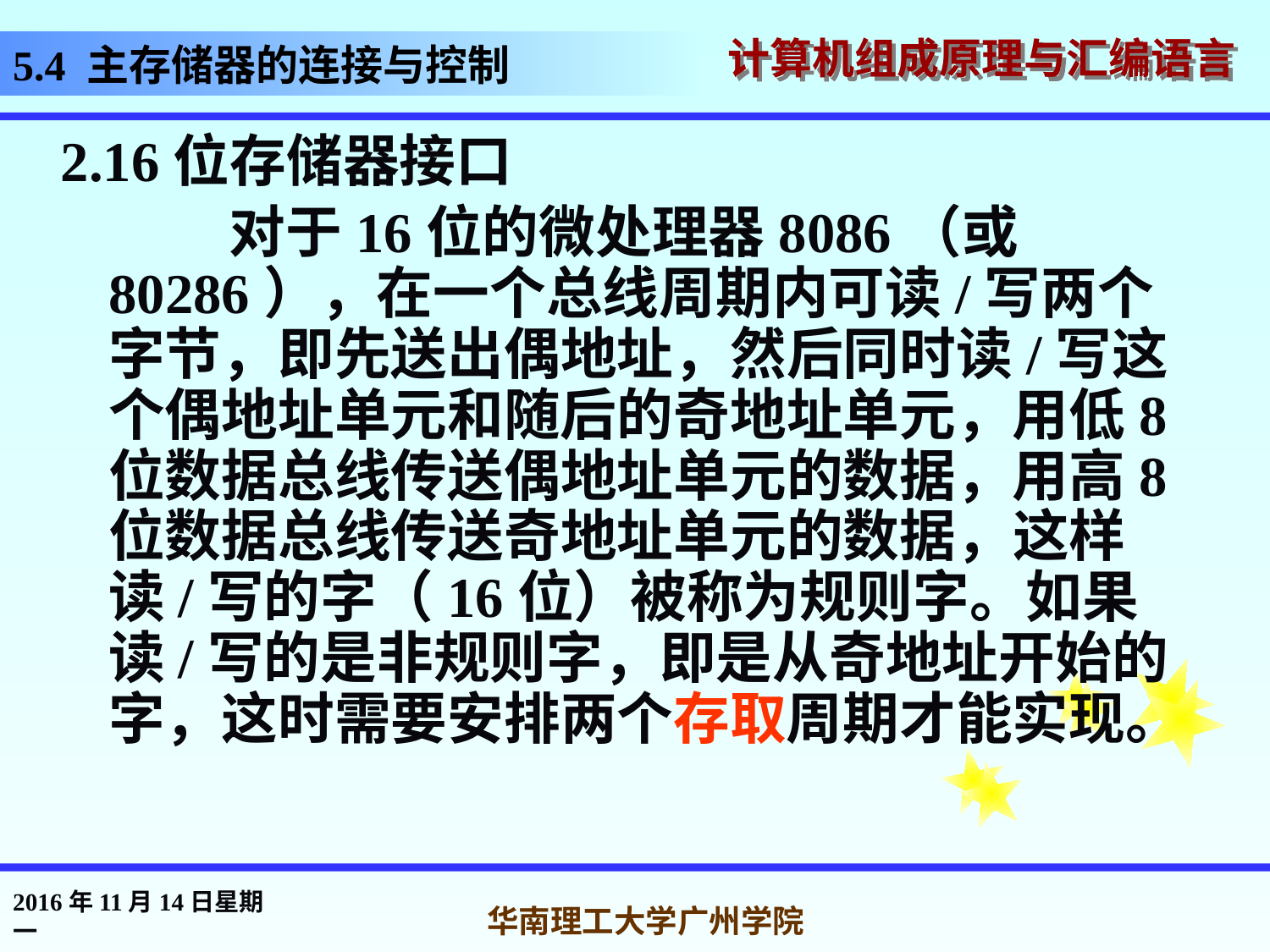

# 5.4 主存储器的连接与控制
2.16位存储器接口
            对于16位的微处理器8086（或80286），在一个总线周期内可读/写两个字节，即先送出偶地址，然后同时读/写这个偶地址单元和随后的奇地址单元，用低8位数据总线传送偶地址单元的数据，用高8位数据总线传送奇地址单元的数据，这样读/写的字（16位）被称为规则字。如果读/写的是非规则字，即是从奇地址开始的字，这时需要安排两个存取周期才能实现。
2016年11月14日星期一
华南理工大学广州学院